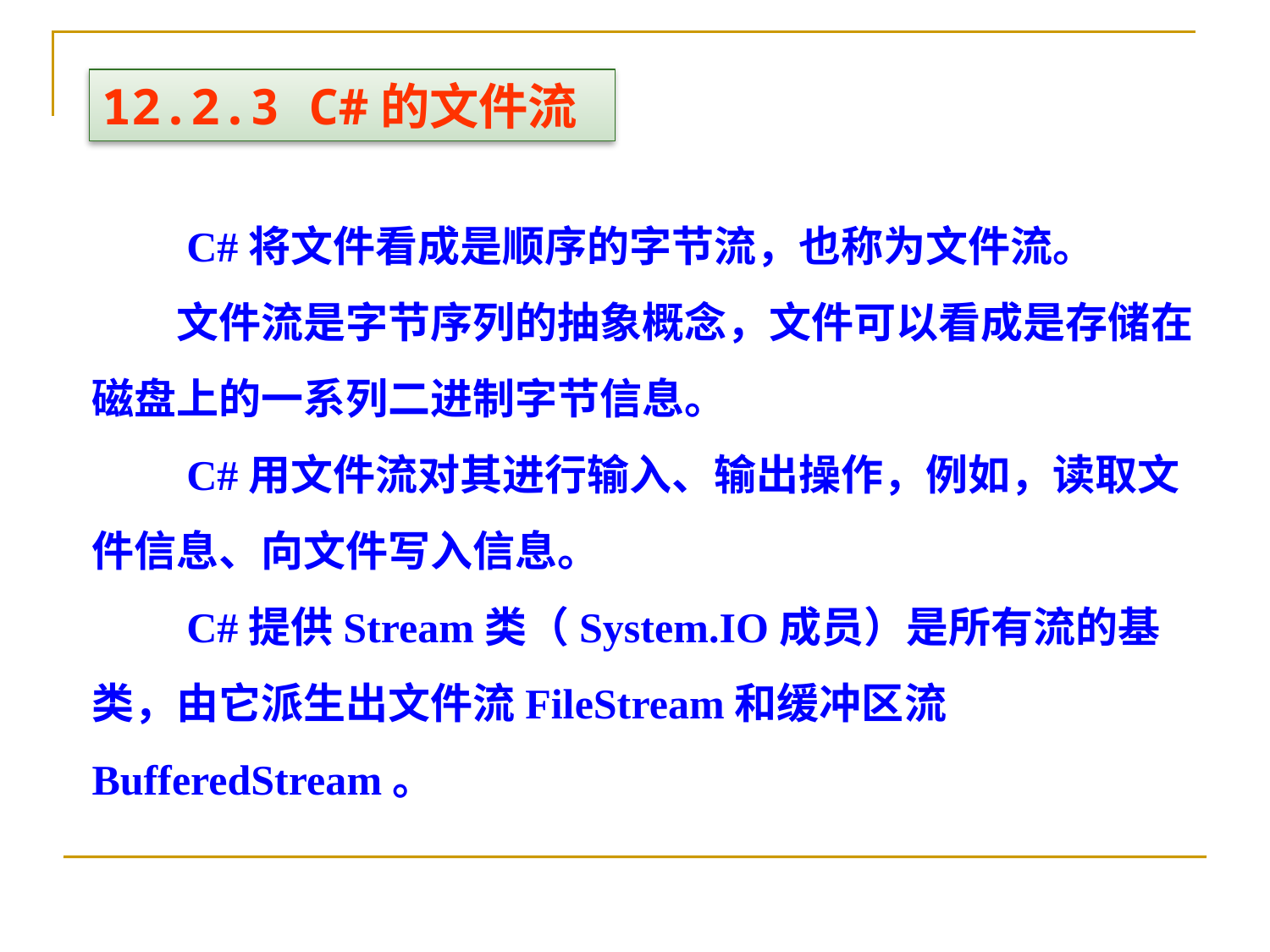

12.2.3 C#的文件流
　　C#将文件看成是顺序的字节流，也称为文件流。
　　文件流是字节序列的抽象概念，文件可以看成是存储在磁盘上的一系列二进制字节信息。
　　C#用文件流对其进行输入、输出操作，例如，读取文件信息、向文件写入信息。
　　C#提供Stream类（System.IO成员）是所有流的基类，由它派生出文件流FileStream和缓冲区流BufferedStream。